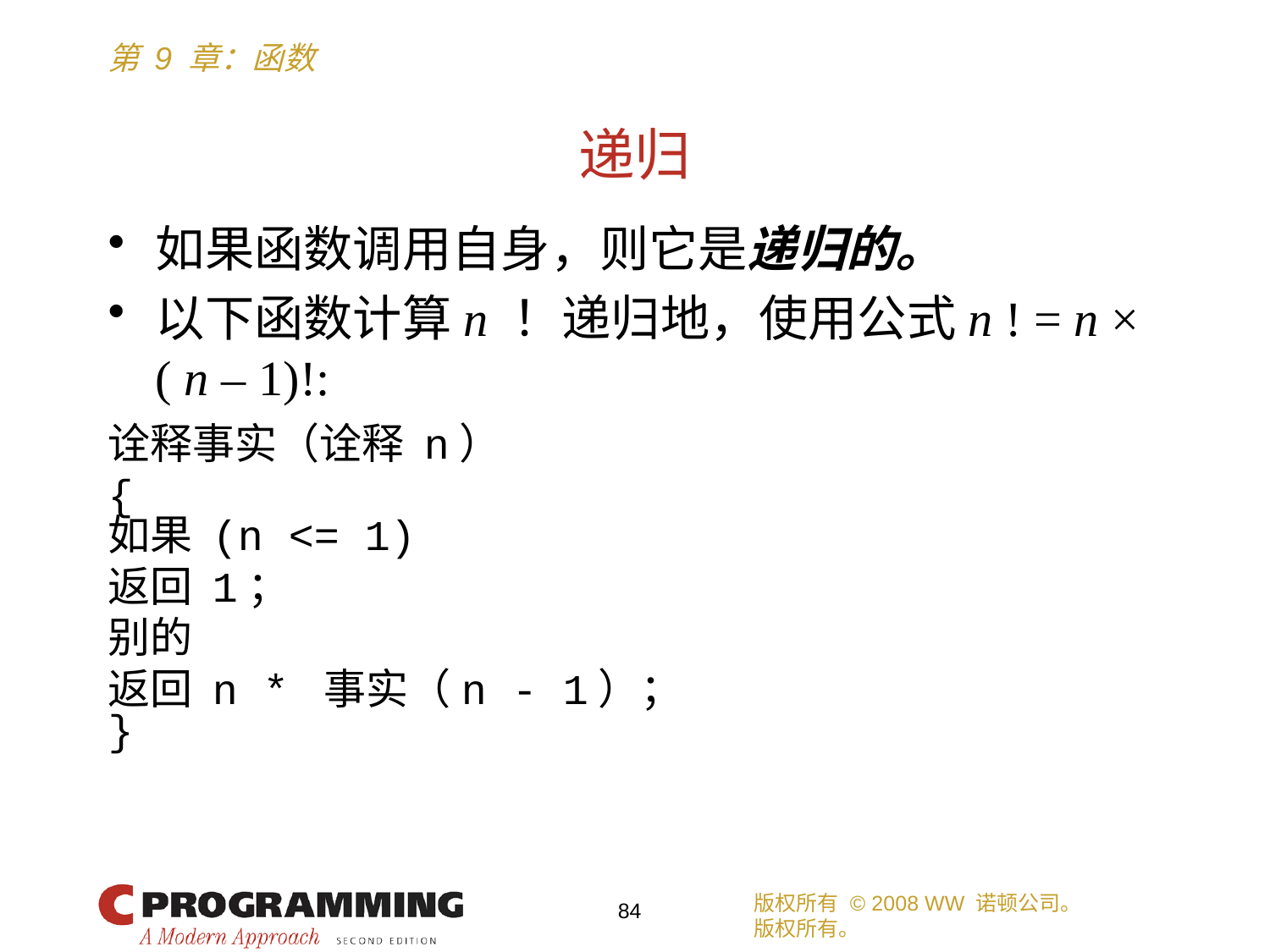

# 递归
如果函数调用自身，则它是递归的。
以下函数计算n ！递归地，使用公式n ! = n × ( n – 1)!:
诠释事实（诠释 n）
{
如果 (n <= 1)
返回 1；
别的
返回 n * 事实（n - 1）；
}
版权所有 © 2008 WW 诺顿公司。
版权所有。
84